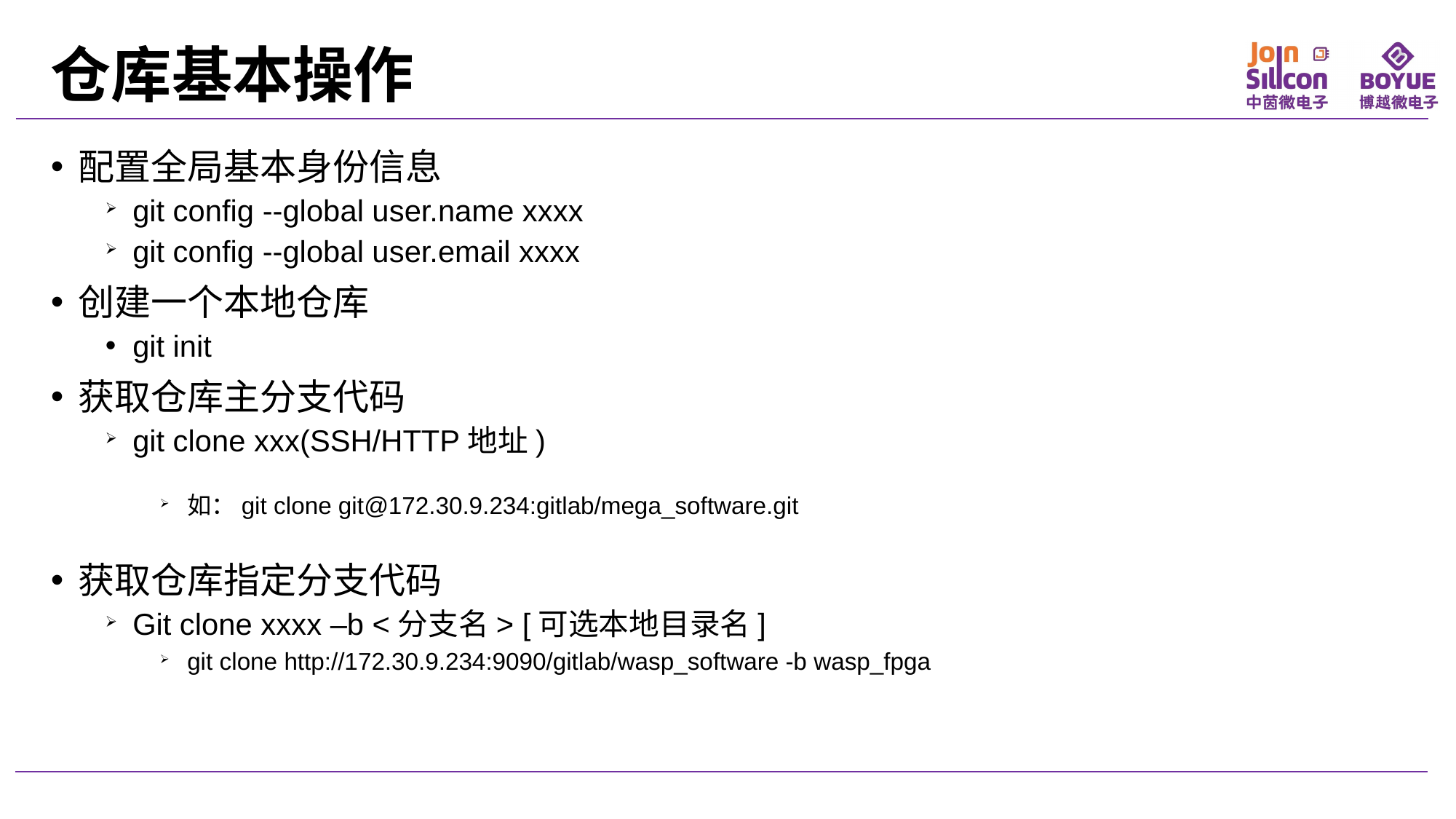

仓库基本操作
配置全局基本身份信息
git config --global user.name xxxx
git config --global user.email xxxx
创建一个本地仓库
git init
获取仓库主分支代码
git clone xxx(SSH/HTTP地址)
如：git clone git@172.30.9.234:gitlab/mega_software.git
获取仓库指定分支代码
Git clone xxxx –b <分支名> [可选本地目录名]
git clone http://172.30.9.234:9090/gitlab/wasp_software -b wasp_fpga